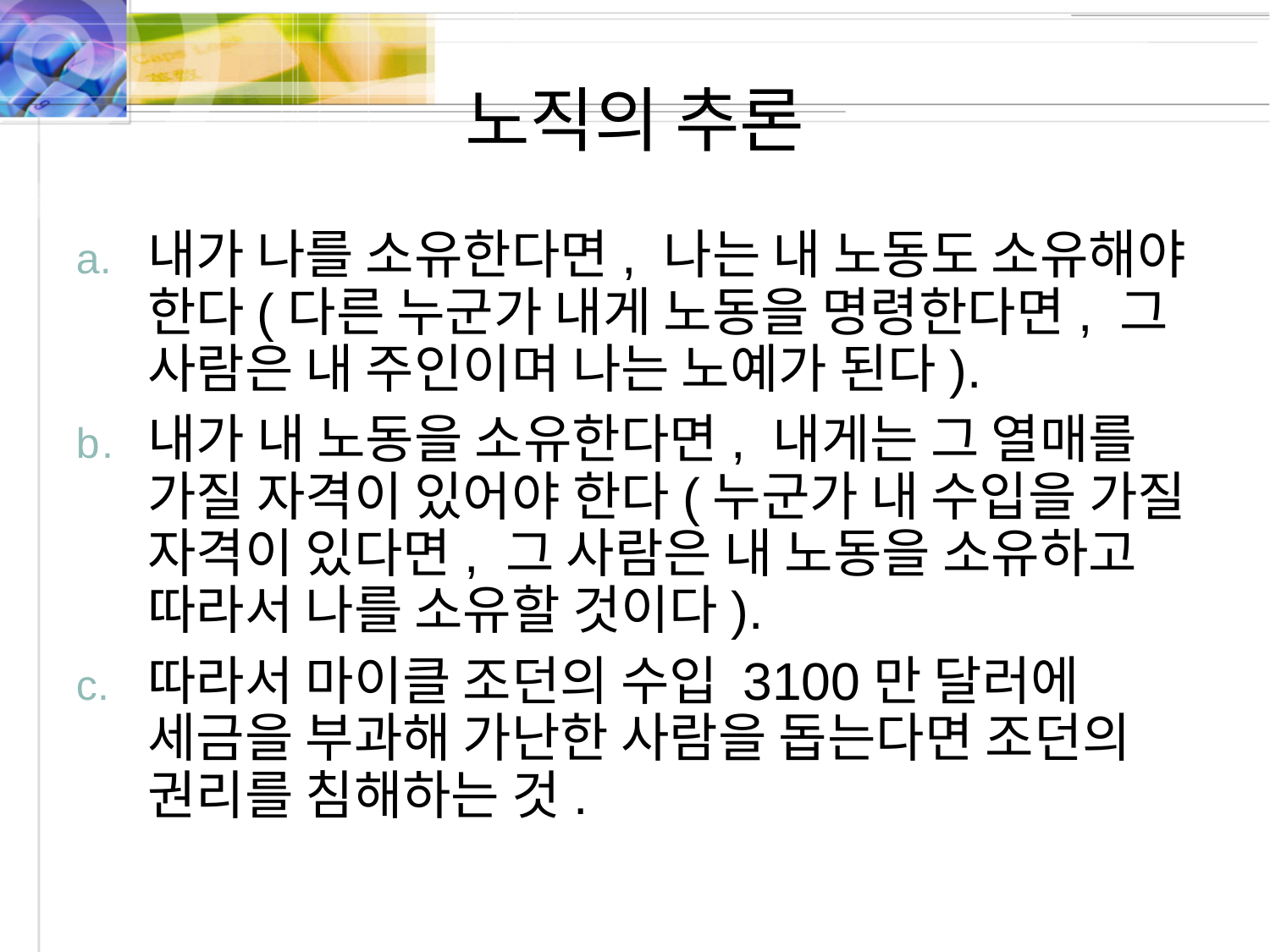

노직의 추론
내가 나를 소유한다면, 나는 내 노동도 소유해야 한다(다른 누군가 내게 노동을 명령한다면, 그 사람은 내 주인이며 나는 노예가 된다).
내가 내 노동을 소유한다면, 내게는 그 열매를 가질 자격이 있어야 한다(누군가 내 수입을 가질 자격이 있다면, 그 사람은 내 노동을 소유하고 따라서 나를 소유할 것이다).
따라서 마이클 조던의 수입 3100만 달러에 세금을 부과해 가난한 사람을 돕는다면 조던의 권리를 침해하는 것.